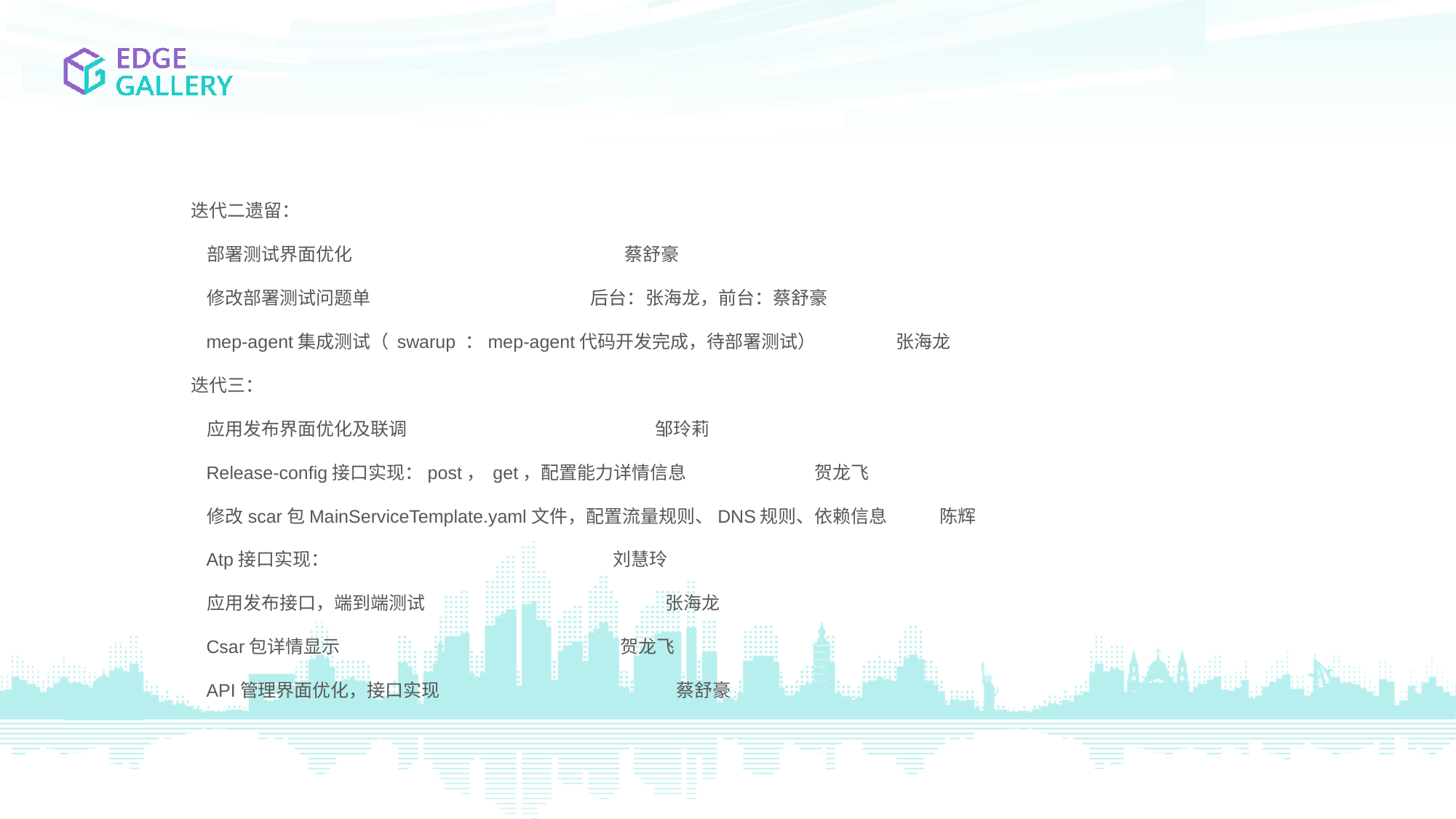

迭代二遗留：

   部署测试界面优化                                                                    蔡舒豪

   修改部署测试问题单                                                       后台：张海龙，前台：蔡舒豪

   mep-agent集成测试（ swarup ：mep-agent代码开发完成，待部署测试）                    张海龙

迭代三：

   应用发布界面优化及联调                                                              邹玲莉

   Release-config接口实现：post， get，配置能力详情信息                                贺龙飞

   修改scar包MainServiceTemplate.yaml文件，配置流量规则、DNS规则、依赖信息             陈辉

   Atp接口实现：                                                                       刘慧玲

   应用发布接口，端到端测试                                                            张海龙

   Csar包详情显示                                                                      贺龙飞

   API管理界面优化，接口实现                                                           蔡舒豪